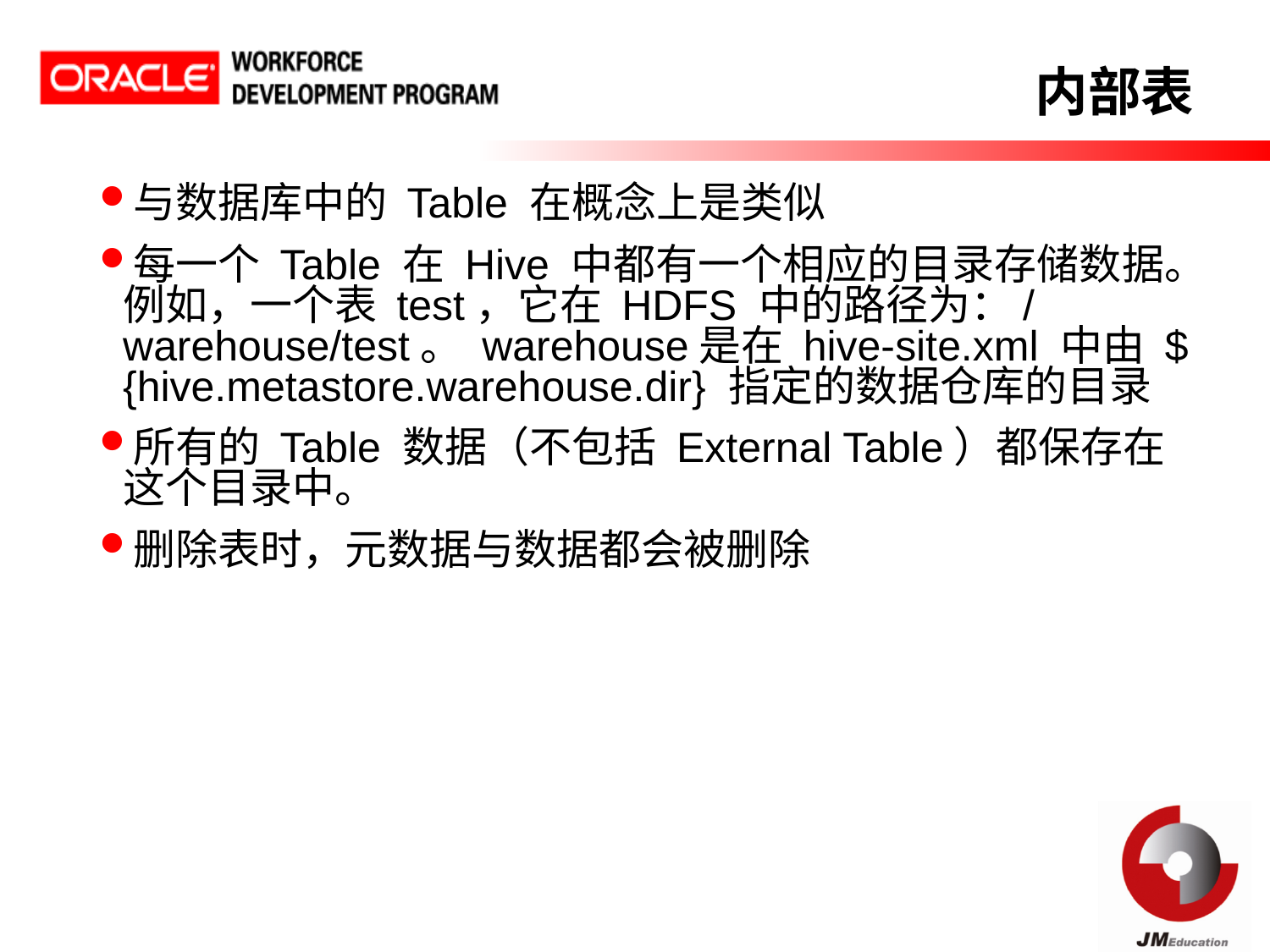

内部表
与数据库中的 Table 在概念上是类似
每一个 Table 在 Hive 中都有一个相应的目录存储数据。例如，一个表 test，它在 HDFS 中的路径为：/ warehouse/test。 warehouse是在 hive-site.xml 中由 ${hive.metastore.warehouse.dir} 指定的数据仓库的目录
所有的 Table 数据（不包括 External Table）都保存在这个目录中。
删除表时，元数据与数据都会被删除